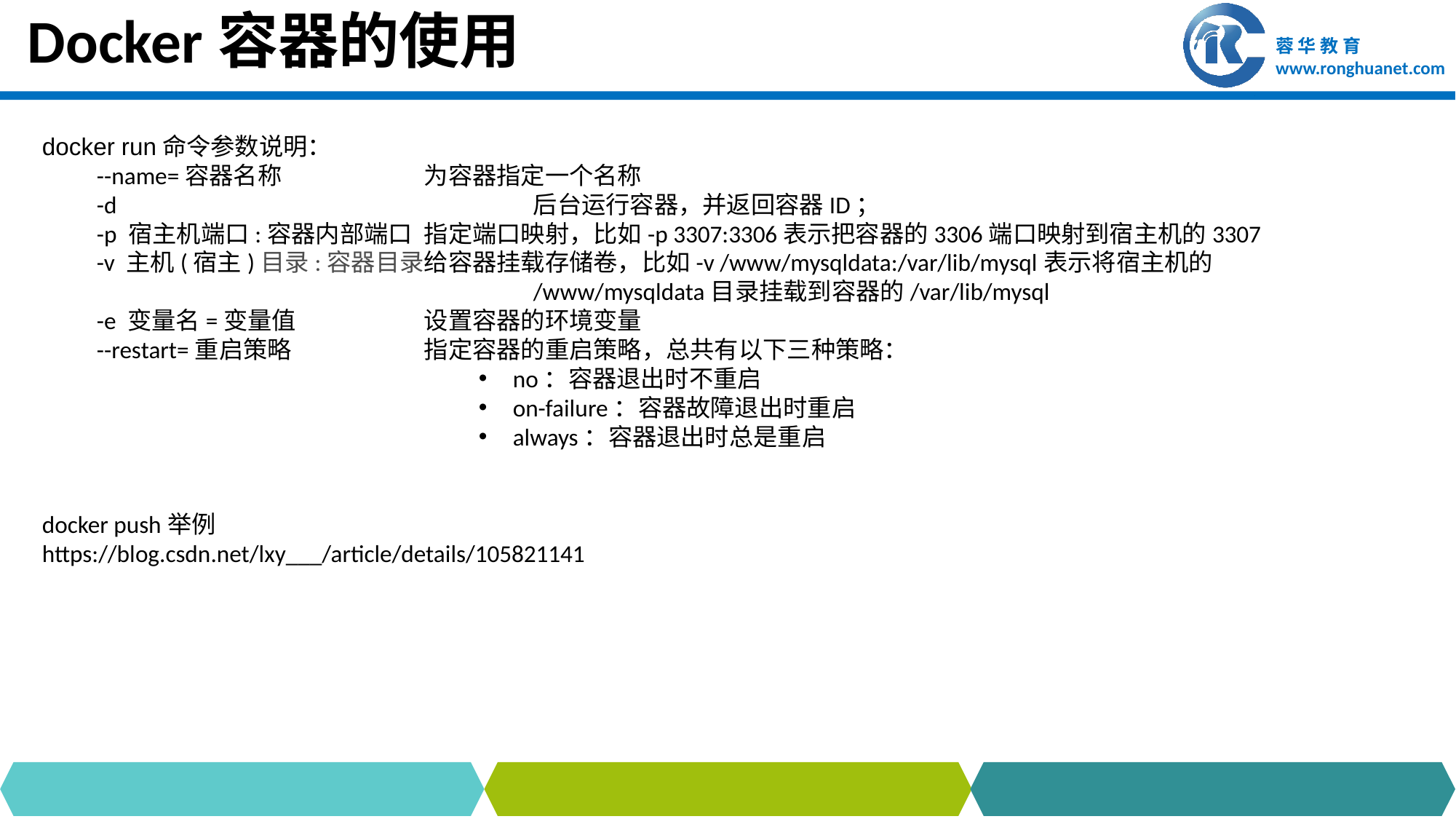

# Docker容器的使用
docker run命令参数说明：
--name=容器名称		为容器指定一个名称
-d				后台运行容器，并返回容器ID；
-p 宿主机端口:容器内部端口	指定端口映射，比如-p 3307:3306表示把容器的3306端口映射到宿主机的3307
-v 主机(宿主)目录:容器目录	给容器挂载存储卷，比如-v /www/mysqldata:/var/lib/mysql表示将宿主机的					/www/mysqldata目录挂载到容器的/var/lib/mysql
-e 变量名=变量值		设置容器的环境变量
--restart=重启策略		指定容器的重启策略，总共有以下三种策略：
no：容器退出时不重启
on-failure：容器故障退出时重启
always：容器退出时总是重启

docker push举例
https://blog.csdn.net/lxy___/article/details/105821141